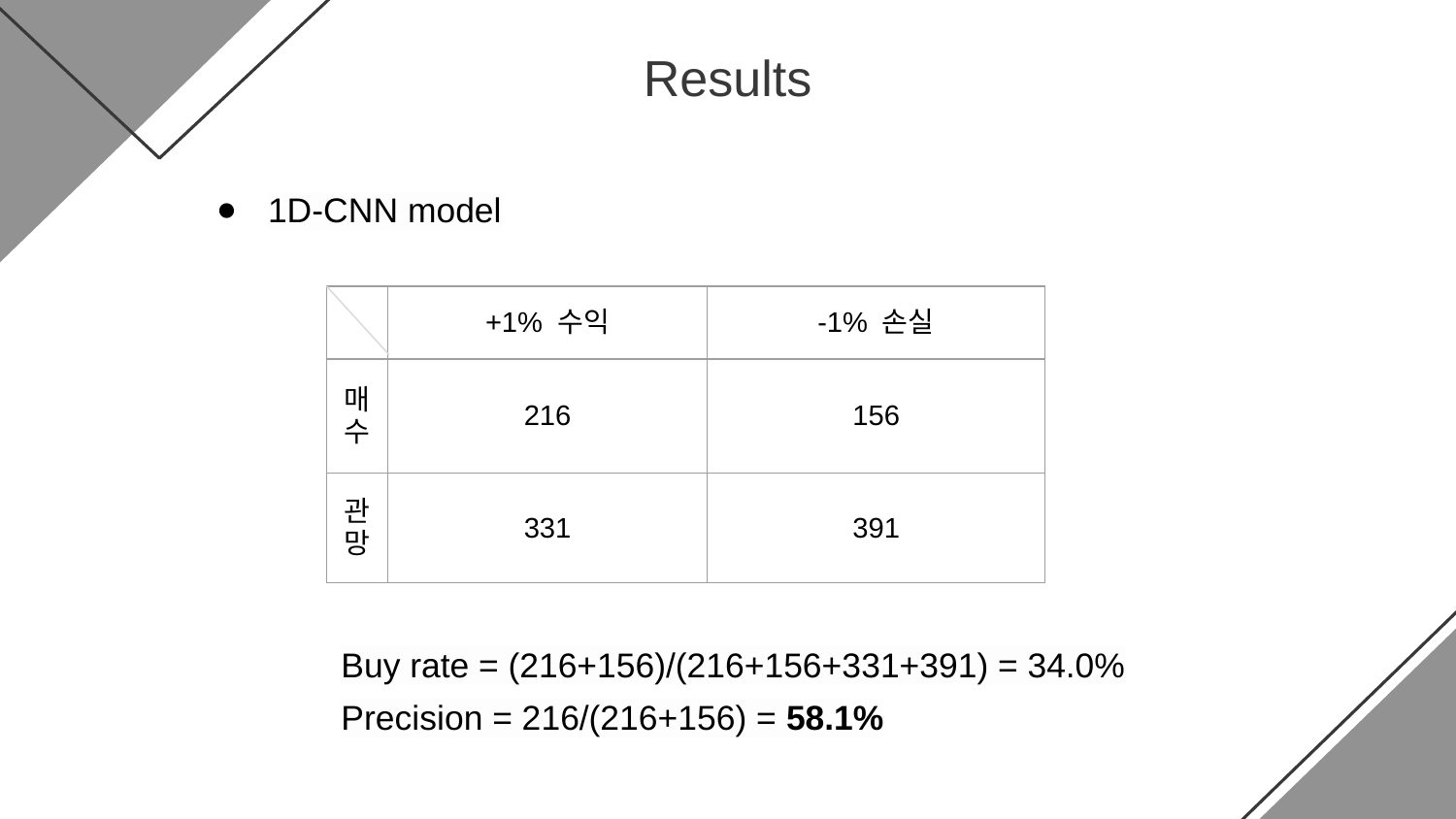

Results
1D-CNN model

|  | +1% 수익 | -1% 손실 |
| --- | --- | --- |
| 매수 | 216 | 156 |
| 관망 | 331 | 391 |
Buy rate = (216+156)/(216+156+331+391) = 34.0%
Precision = 216/(216+156) = 58.1%